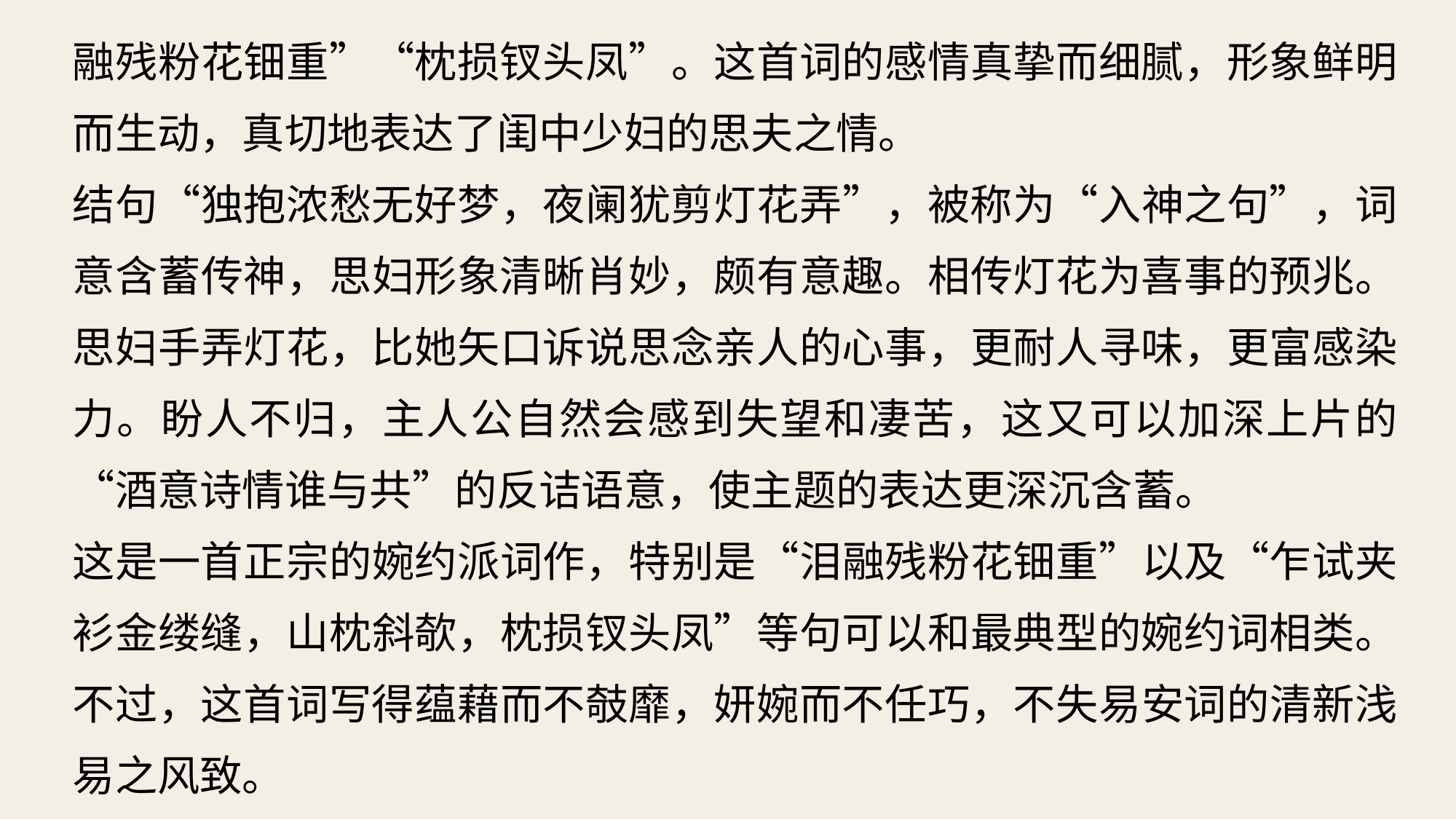

融残粉花钿重”“枕损钗头凤”。这首词的感情真挚而细腻，形象鲜明而生动，真切地表达了闺中少妇的思夫之情。
结句“独抱浓愁无好梦，夜阑犹剪灯花弄”，被称为“入神之句”，词意含蓄传神，思妇形象清晰肖妙，颇有意趣。相传灯花为喜事的预兆。思妇手弄灯花，比她矢口诉说思念亲人的心事，更耐人寻味，更富感染力。盼人不归，主人公自然会感到失望和凄苦，这又可以加深上片的“酒意诗情谁与共”的反诘语意，使主题的表达更深沉含蓄。
这是一首正宗的婉约派词作，特别是“泪融残粉花钿重”以及“乍试夹衫金缕缝，山枕斜欹，枕损钗头凤”等句可以和最典型的婉约词相类。不过，这首词写得蕴藉而不攲靡，妍婉而不任巧，不失易安词的清新浅易之风致。